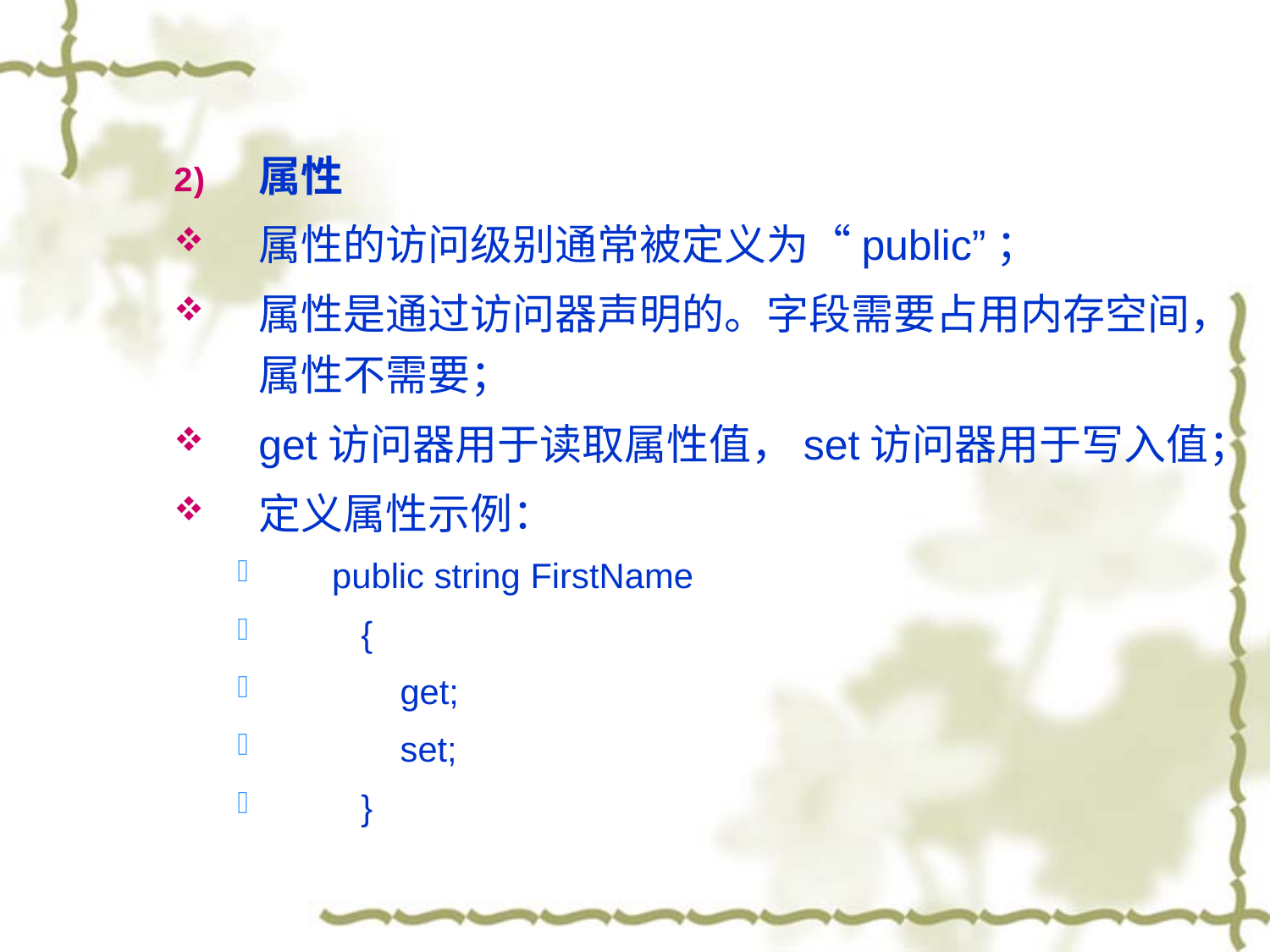

属性
属性的访问级别通常被定义为“public”；
属性是通过访问器声明的。字段需要占用内存空间，属性不需要；
get访问器用于读取属性值，set访问器用于写入值；
定义属性示例：
 public string FirstName
    {
        get;
        set;
    }